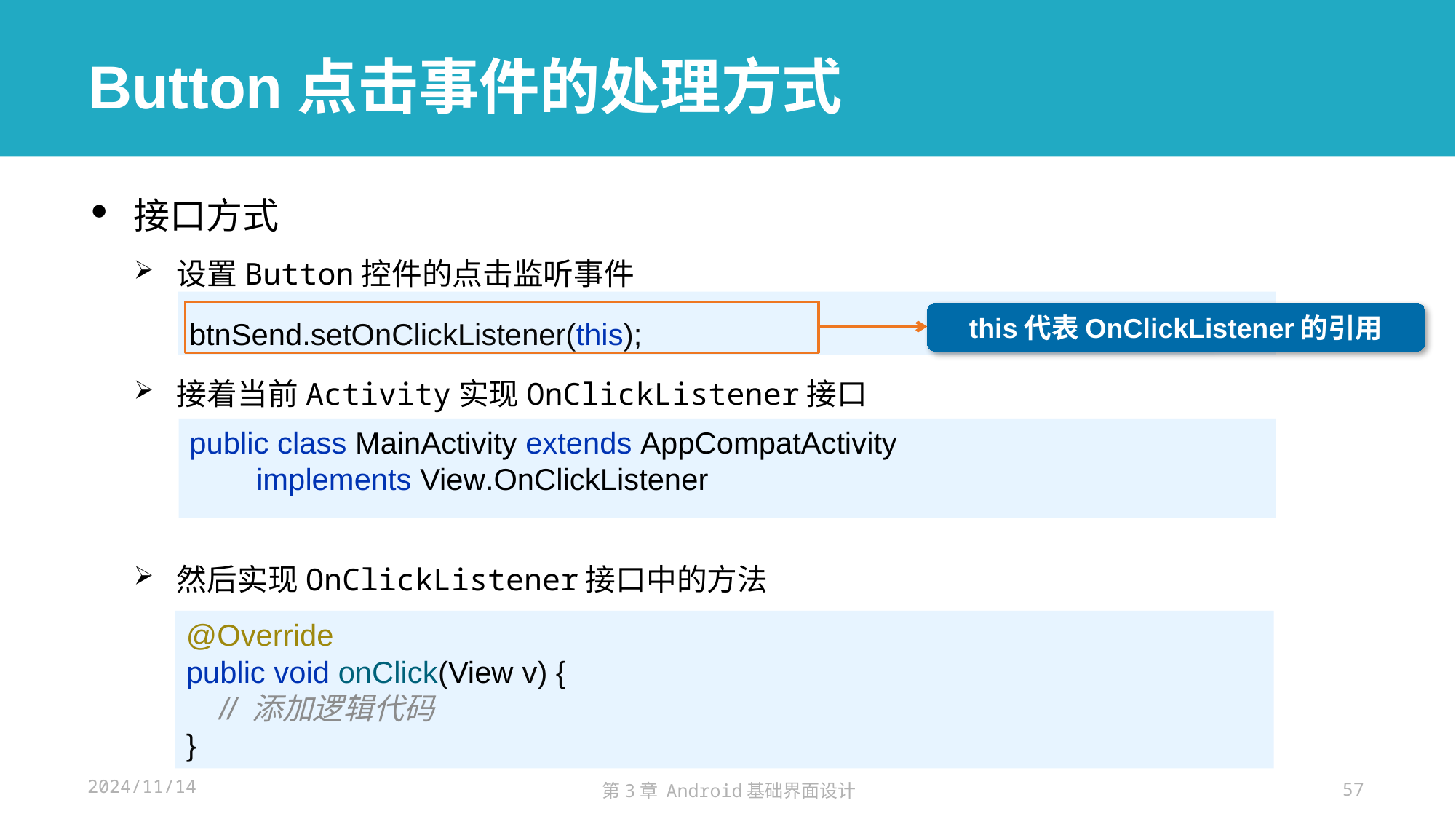

# Button点击事件的处理方式
接口方式
设置Button控件的点击监听事件

接着当前Activity实现OnClickListener接口

然后实现OnClickListener接口中的方法

btnSend.setOnClickListener(this);
this代表OnClickListener的引用

public class MainActivity extends AppCompatActivity
        implements View.OnClickListener
@Override
public void onClick(View v) {
    // 添加逻辑代码
}
2024/11/14
第3章 Android基础界面设计
57